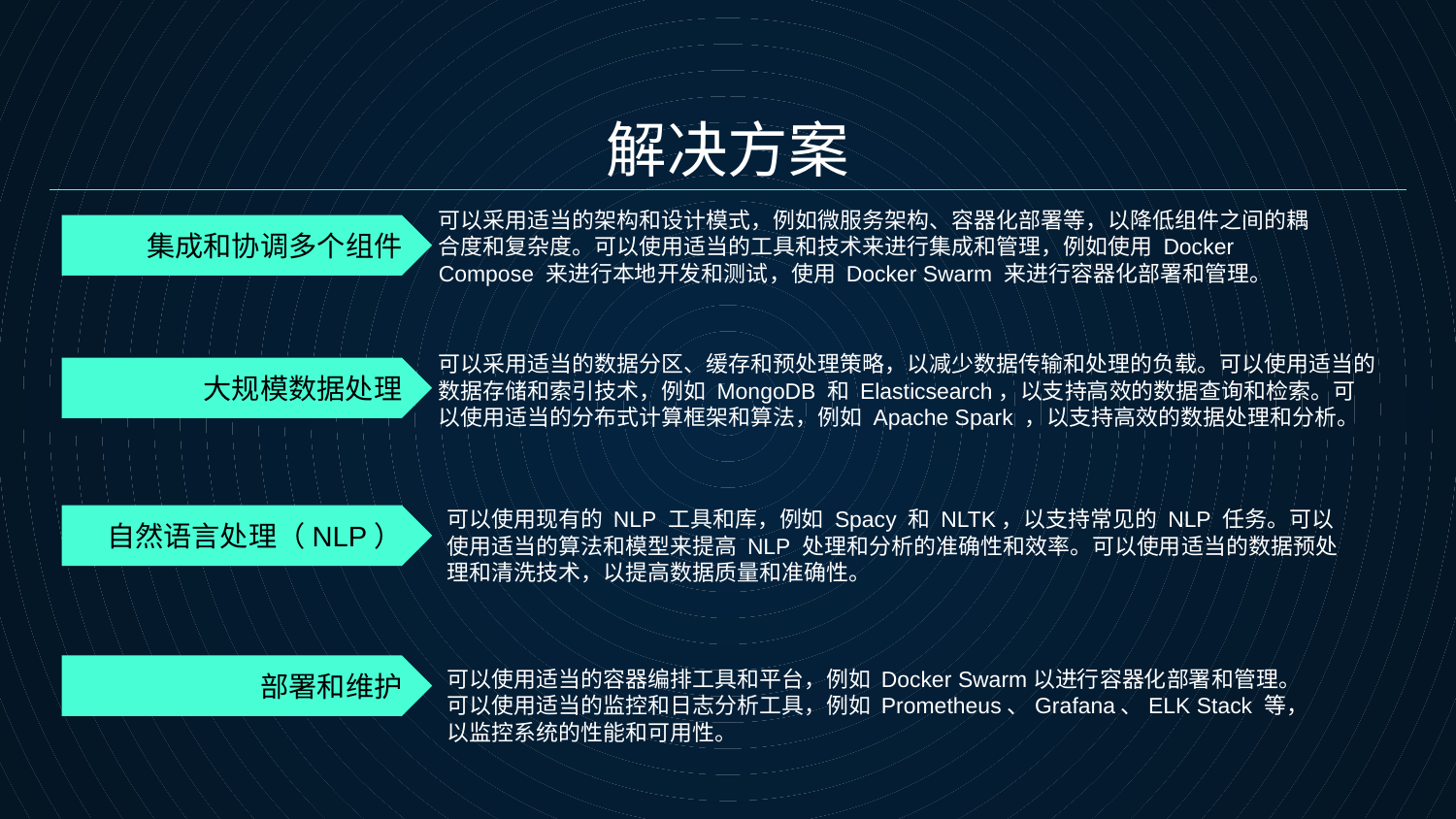

解决方案
可以采用适当的架构和设计模式，例如微服务架构、容器化部署等，以降低组件之间的耦合度和复杂度。可以使用适当的工具和技术来进行集成和管理，例如使用 Docker Compose 来进行本地开发和测试，使用 Docker Swarm 来进行容器化部署和管理。
集成和协调多个组件
可以采用适当的数据分区、缓存和预处理策略，以减少数据传输和处理的负载。可以使用适当的数据存储和索引技术，例如 MongoDB 和 Elasticsearch，以支持高效的数据查询和检索。可以使用适当的分布式计算框架和算法，例如 Apache Spark ，以支持高效的数据处理和分析。
大规模数据处理
可以使用现有的 NLP 工具和库，例如 Spacy 和 NLTK，以支持常见的 NLP 任务。可以使用适当的算法和模型来提高 NLP 处理和分析的准确性和效率。可以使用适当的数据预处理和清洗技术，以提高数据质量和准确性。
自然语言处理（NLP）
可以使用适当的容器编排工具和平台，例如 Docker Swarm以进行容器化部署和管理。可以使用适当的监控和日志分析工具，例如 Prometheus、Grafana、ELK Stack 等，以监控系统的性能和可用性。
部署和维护